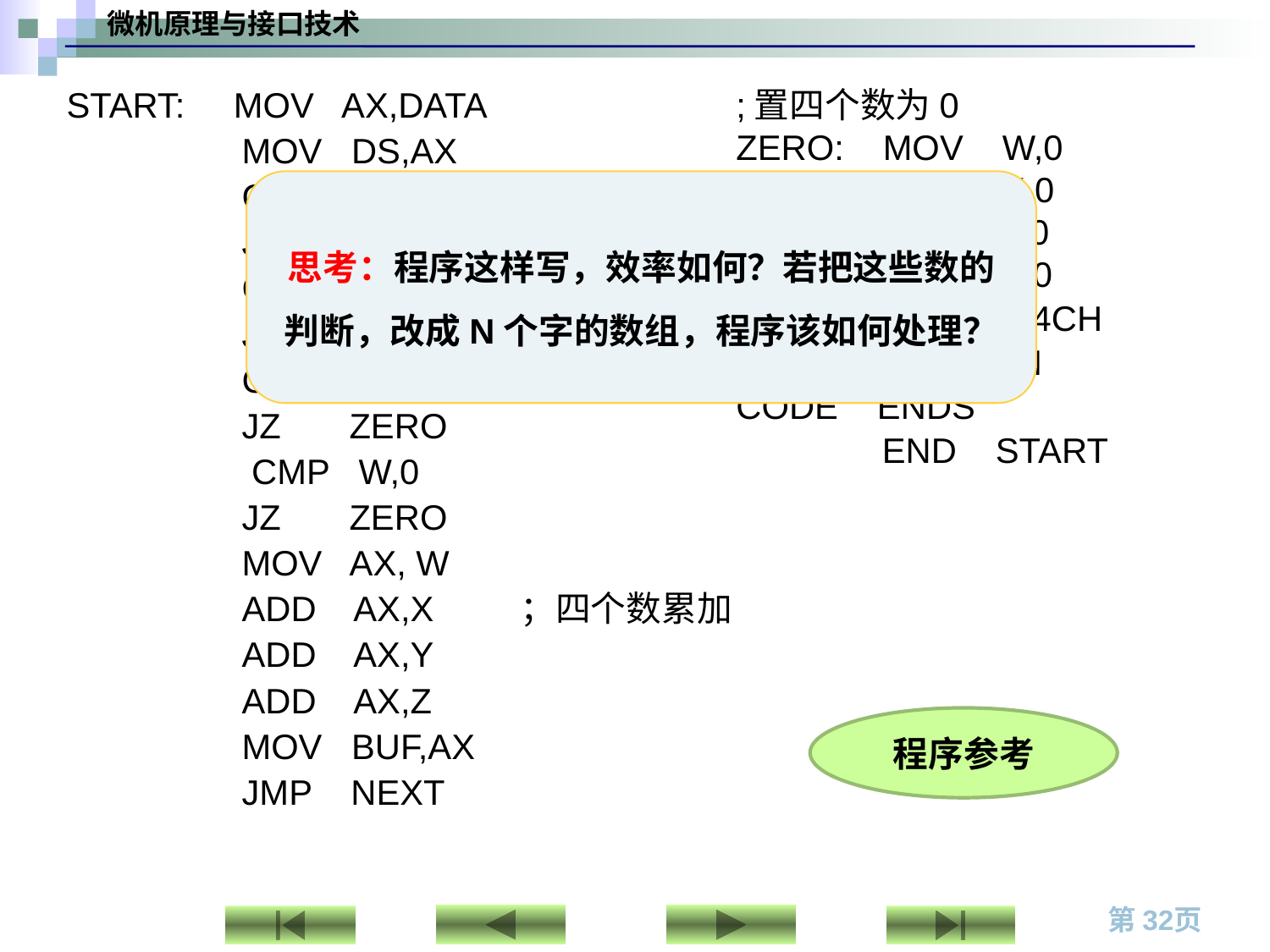

START:     MOV   AX,DATA
                     MOV   DS,AX
                     CMP   X, 0
                     JZ      ZERO
                     CMP   Y,0
                     JZ       ZERO
                     CMP   Z,0
                     JZ       ZERO
                      CMP   W,0
                     JZ       ZERO
                     MOV   AX, W
                     ADD    AX,X        ；四个数累加
                     ADD    AX,Y
                     ADD    AX,Z
                     MOV   BUF,AX
                     JMP    NEXT

;置四个数为0
ZERO:    MOV    W,0
               MOV    X,0
               MOV    Y,0
               MOV    Z,0
NEXT:    MOV  AH,4CH
               INT    21H
CODE    ENDS
               END    START
思考：程序这样写，效率如何？若把这些数的判断，改成N个字的数组，程序该如何处理？
程序参考